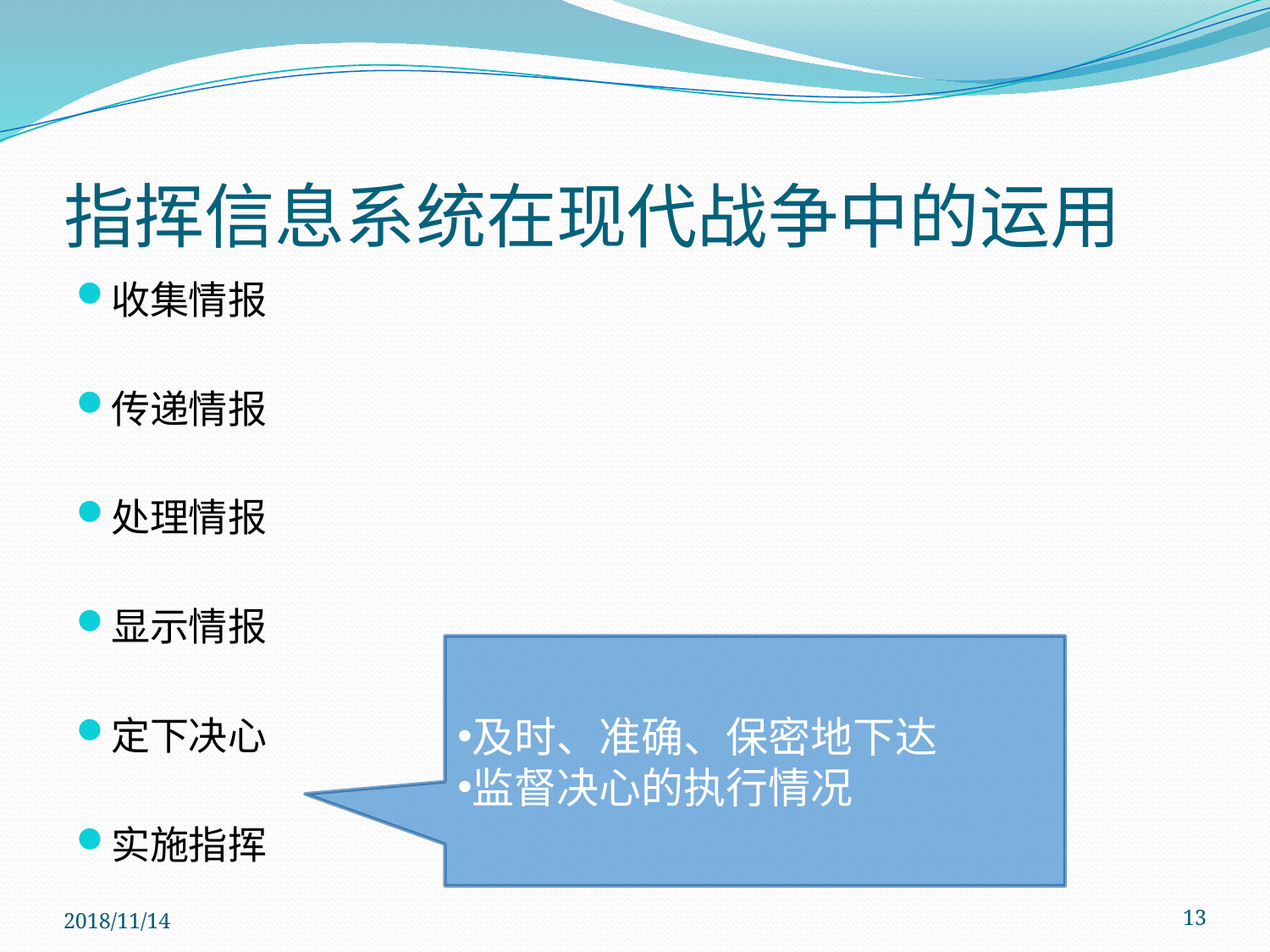

# 指挥信息系统在现代战争中的运用
收集情报

传递情报

处理情报

显示情报

定下决心

实施指挥
及时、准确、保密地下达
监督决心的执行情况
2018/11/14
13